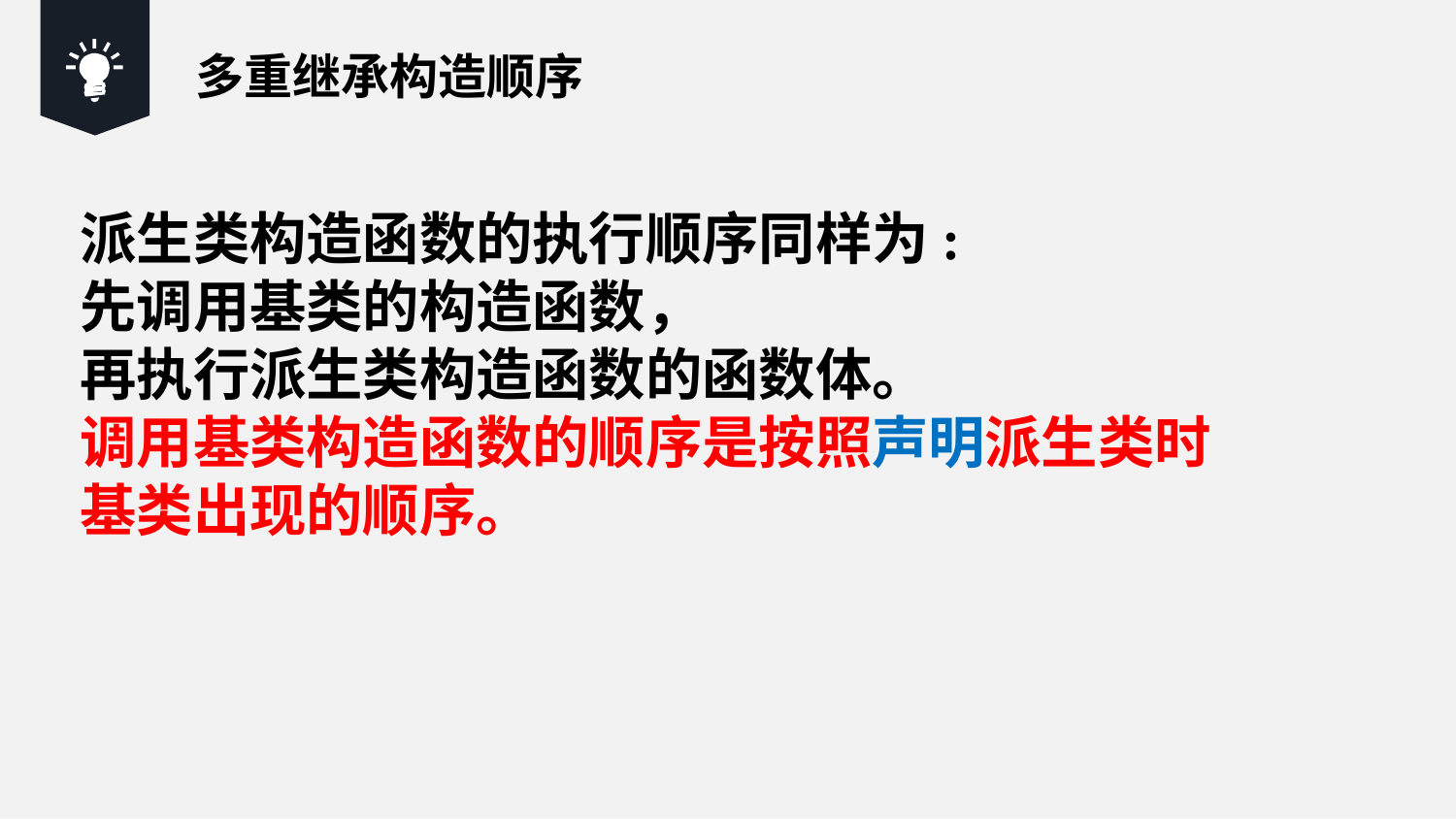

多重继承构造顺序
派生类构造函数的执行顺序同样为:
先调用基类的构造函数，
再执行派生类构造函数的函数体。
调用基类构造函数的顺序是按照声明派生类时基类出现的顺序。